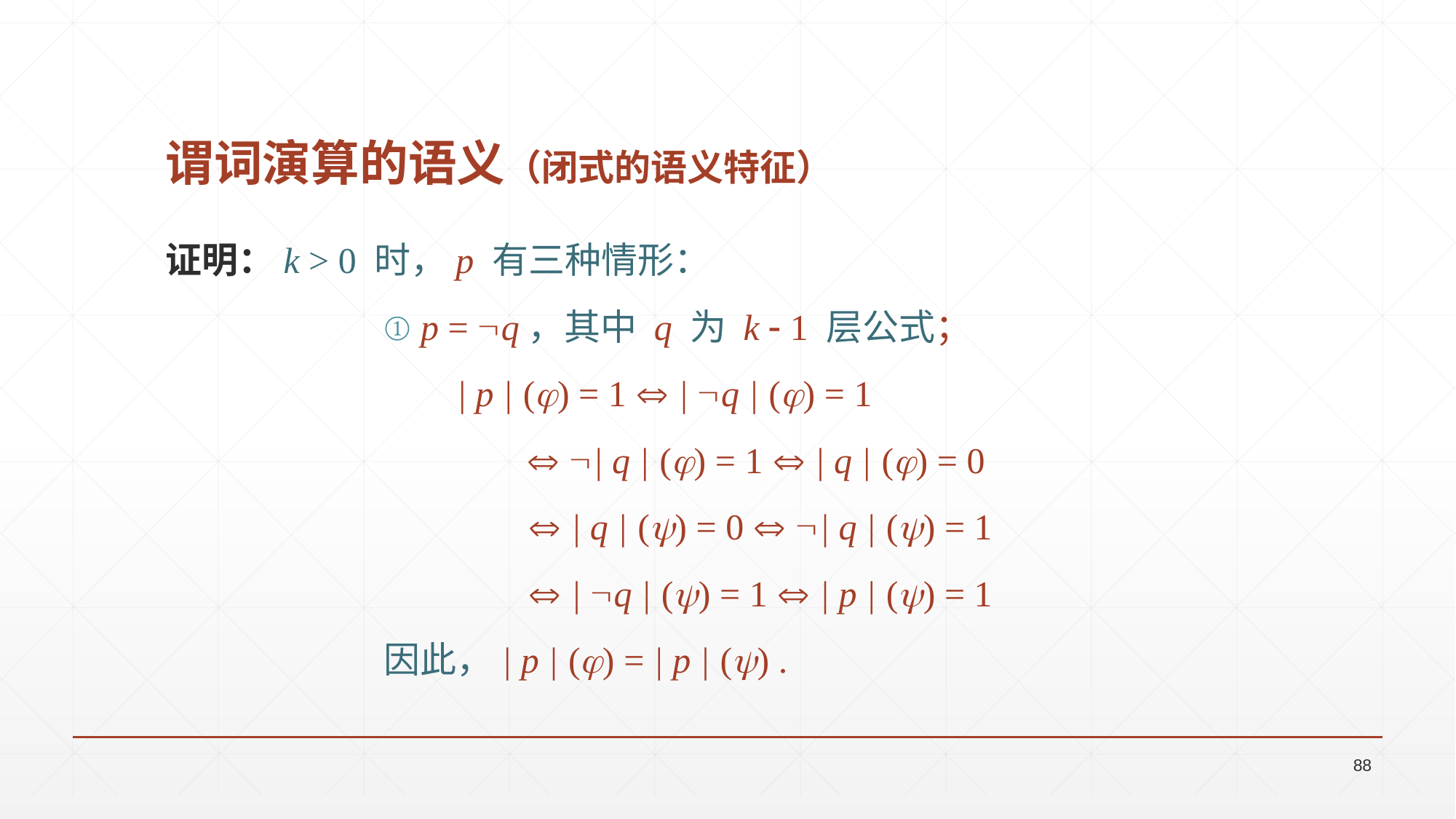

# 谓词演算的语义（闭式的语义特征）
证明：k > 0 时，p 有三种情形：
		① p = ¬q，其中 q 为 k − 1 层公式；
		        | p | (ϕ) = 1 ⇔ | ¬q | (ϕ) = 1
⇔ ¬| q | (ϕ) = 1 ⇔ | q | (ϕ) = 0
 ⇔ | q | (ψ) = 0 ⇔ ¬| q | (ψ) = 1
 ⇔ | ¬q | (ψ) = 1 ⇔ | p | (ψ) = 1
		因此，| p | (ϕ) = | p | (ψ) .
88